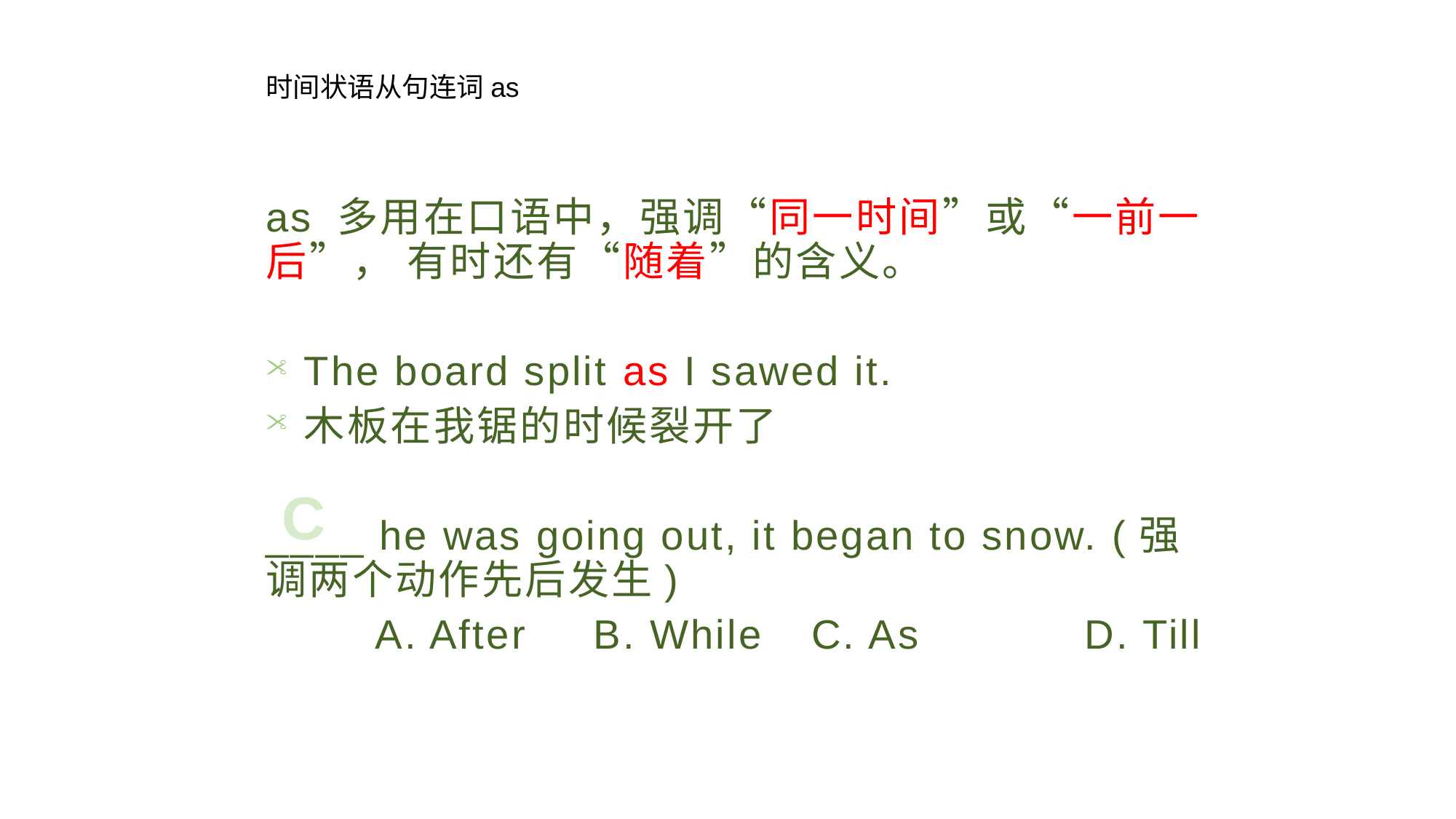

时间状语从句连词as
as 多用在口语中，强调“同一时间”或“一前一后”， 有时还有“随着”的含义。

The board split as I sawed it.
木板在我锯的时候裂开了

____ he was going out, it began to snow. (强调两个动作先后发生)
	A. After	B. While	C. As	    D. Till

C